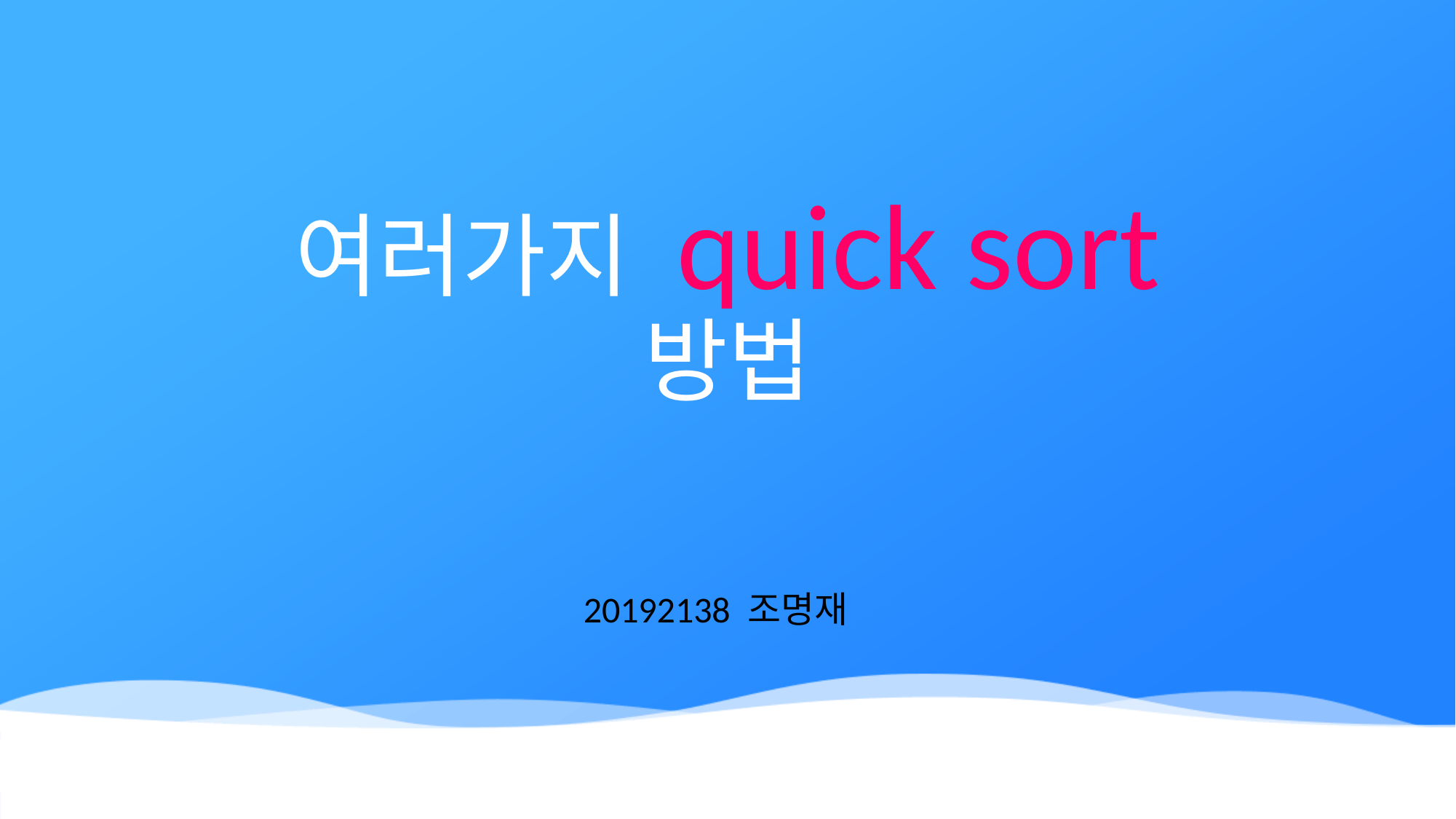

# 여러가지 quick sort 방법
20192138 조명재